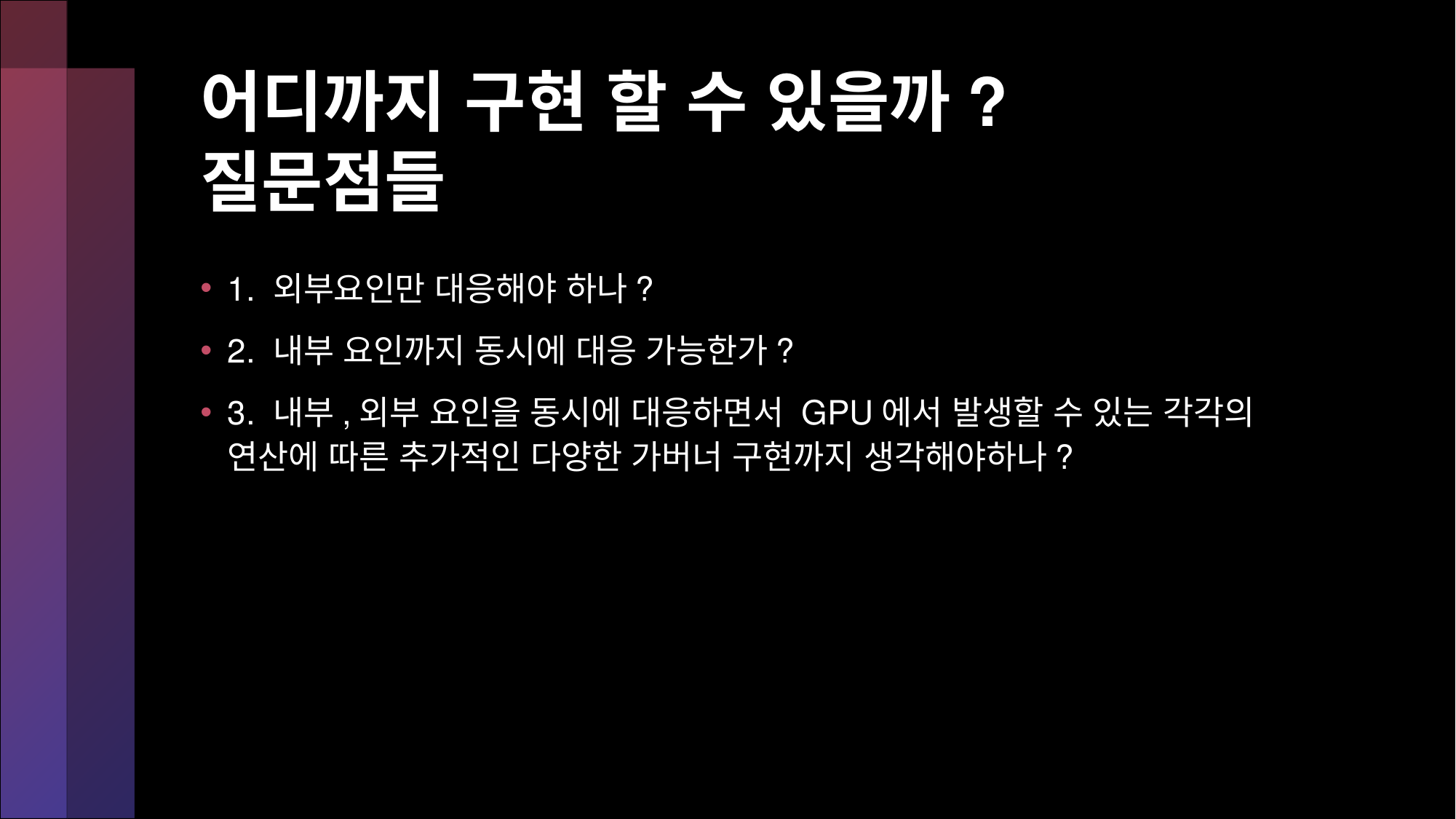

# 어디까지 구현 할 수 있을까? 질문점들
1. 외부요인만 대응해야 하나?
2. 내부 요인까지 동시에 대응 가능한가?
3. 내부,외부 요인을 동시에 대응하면서 GPU에서 발생할 수 있는 각각의 연산에 따른 추가적인 다양한 가버너 구현까지 생각해야하나?